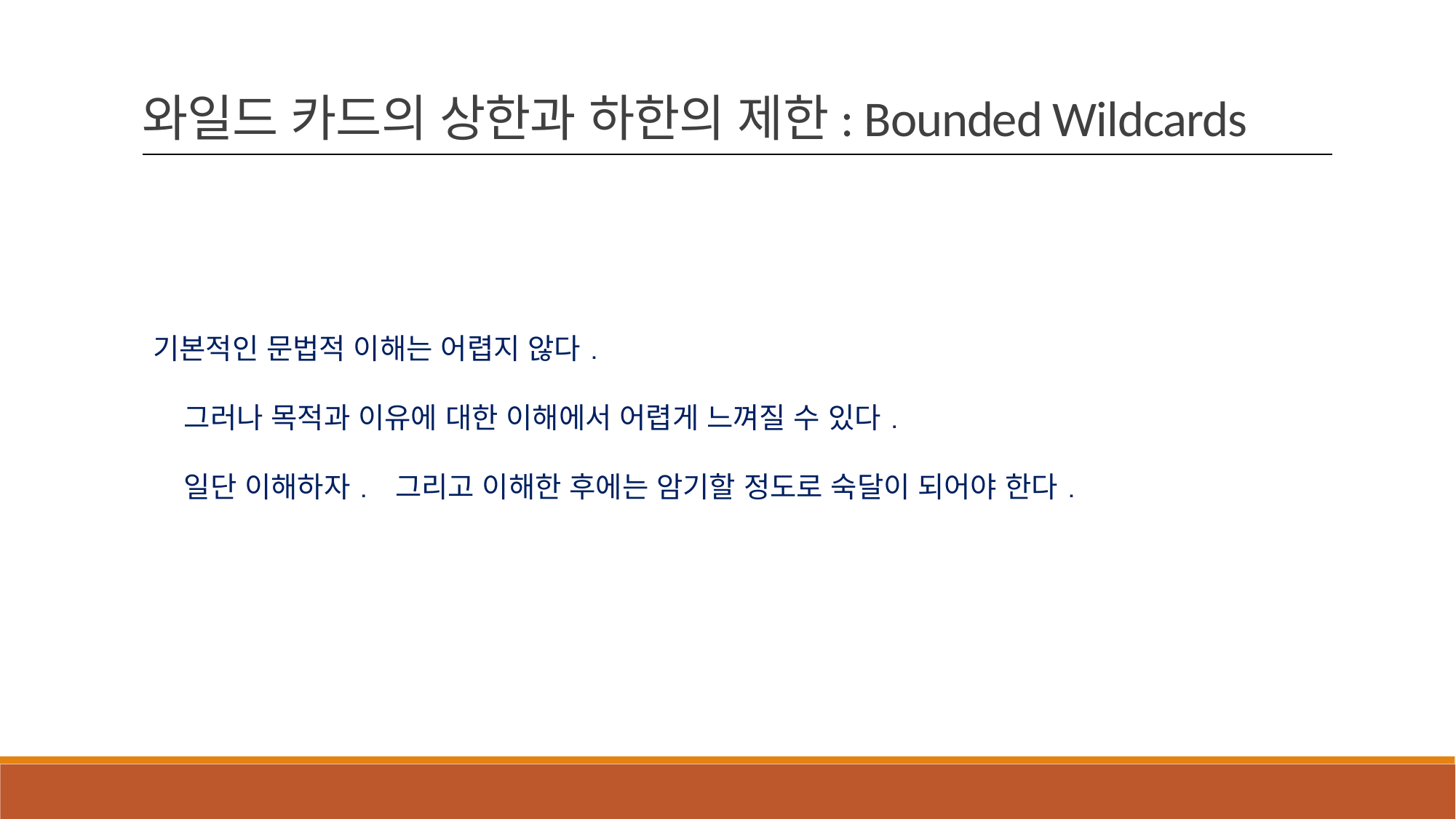

와일드 카드의 상한과 하한의 제한: Bounded Wildcards
기본적인 문법적 이해는 어렵지 않다.
   그러나 목적과 이유에 대한 이해에서 어렵게 느껴질 수 있다.
   일단 이해하자. 그리고 이해한 후에는 암기할 정도로 숙달이 되어야 한다.